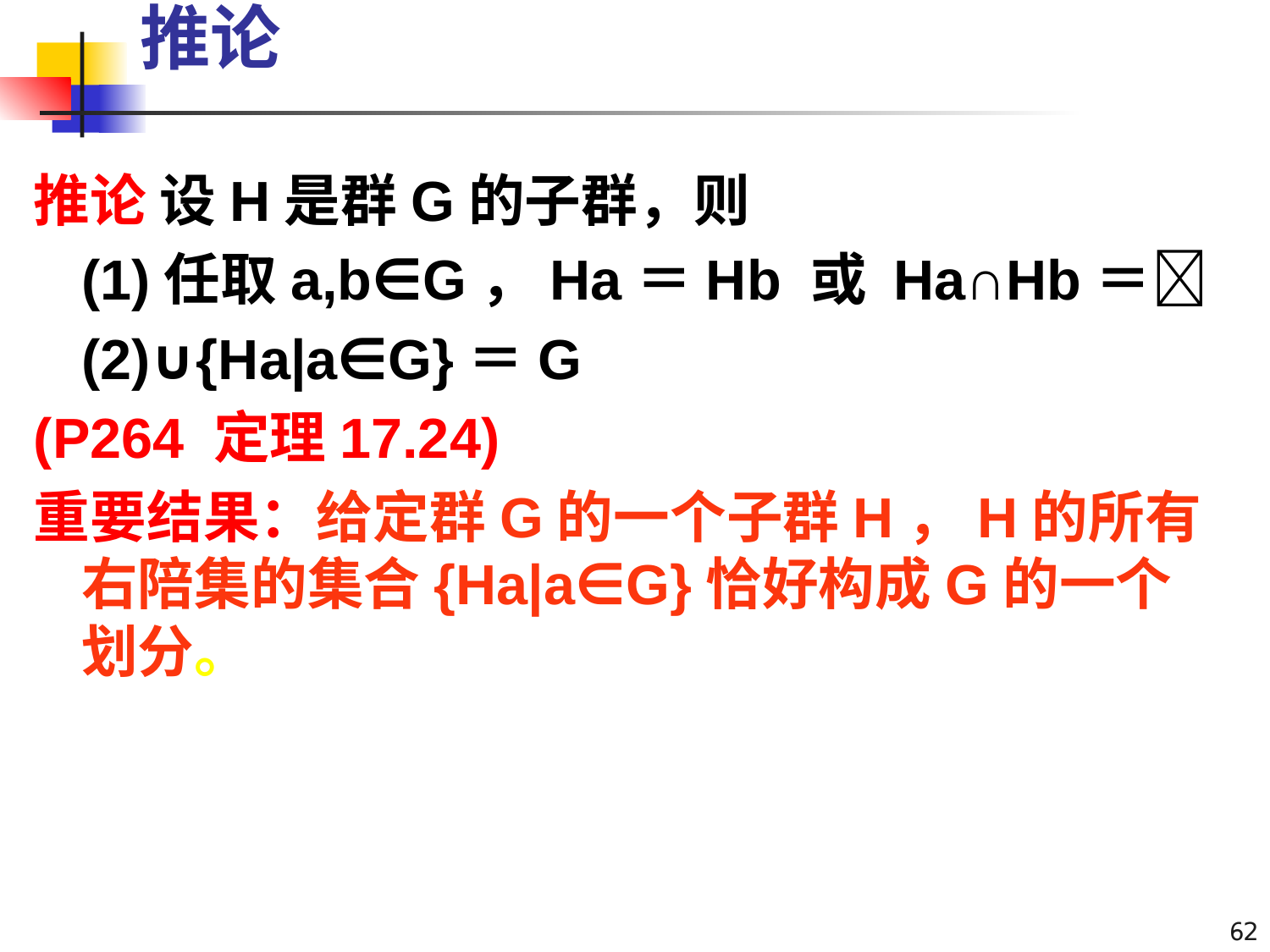

# 推论
推论 设H是群G的子群，则
	(1)任取a,b∈G，Ha＝Hb 或 Ha∩Hb＝∅
	(2)∪{Ha|a∈G}＝G
(P264 定理17.24)
重要结果：给定群G的一个子群H，H的所有右陪集的集合{Ha|a∈G}恰好构成G的一个划分。
62